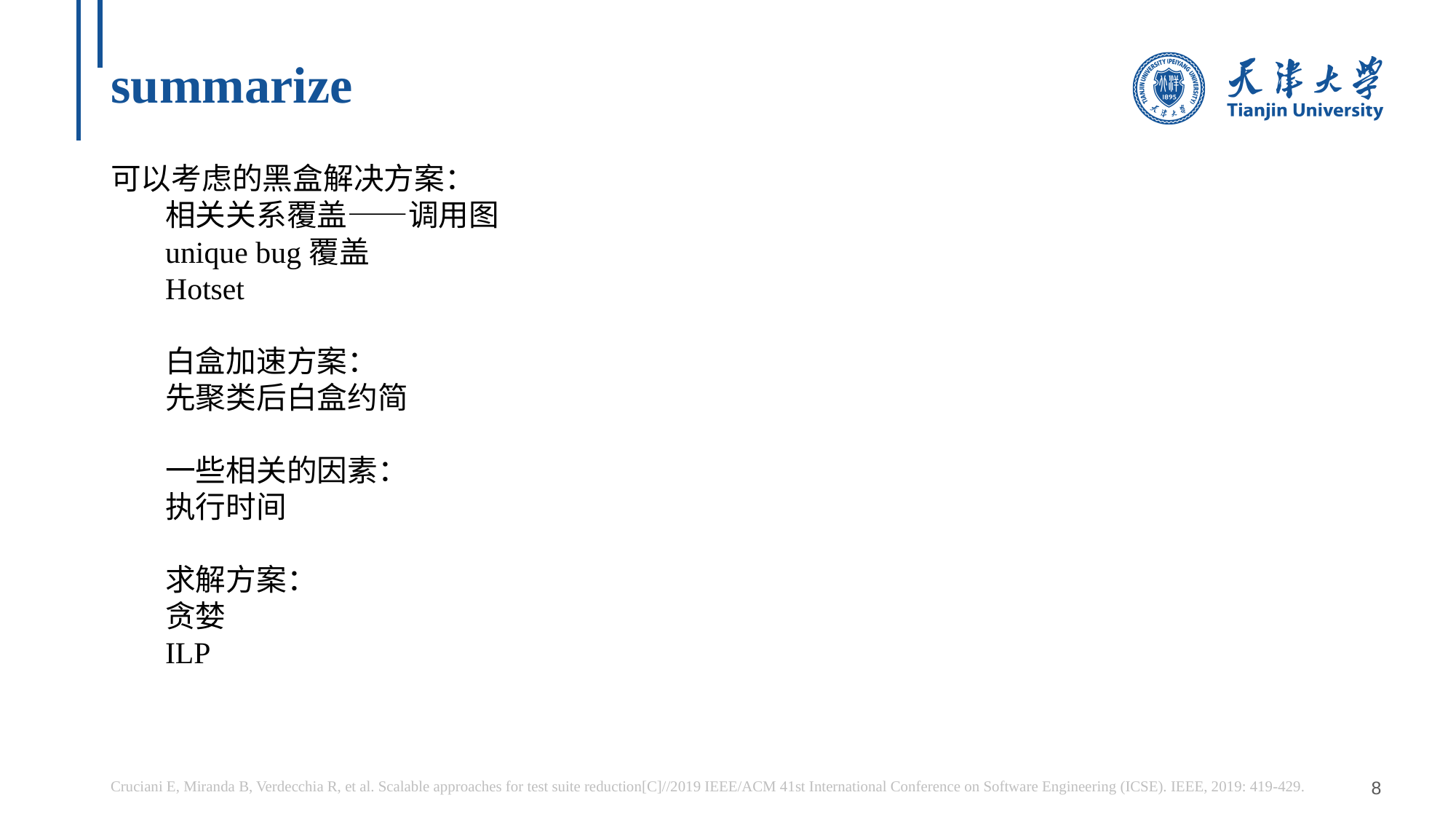

# summarize
可以考虑的黑盒解决方案：
相关关系覆盖——调用图
unique bug覆盖
Hotset

白盒加速方案：
先聚类后白盒约简

一些相关的因素：
执行时间

求解方案：
贪婪
ILP
Cruciani E, Miranda B, Verdecchia R, et al. Scalable approaches for test suite reduction[C]//2019 IEEE/ACM 41st International Conference on Software Engineering (ICSE). IEEE, 2019: 419-429.